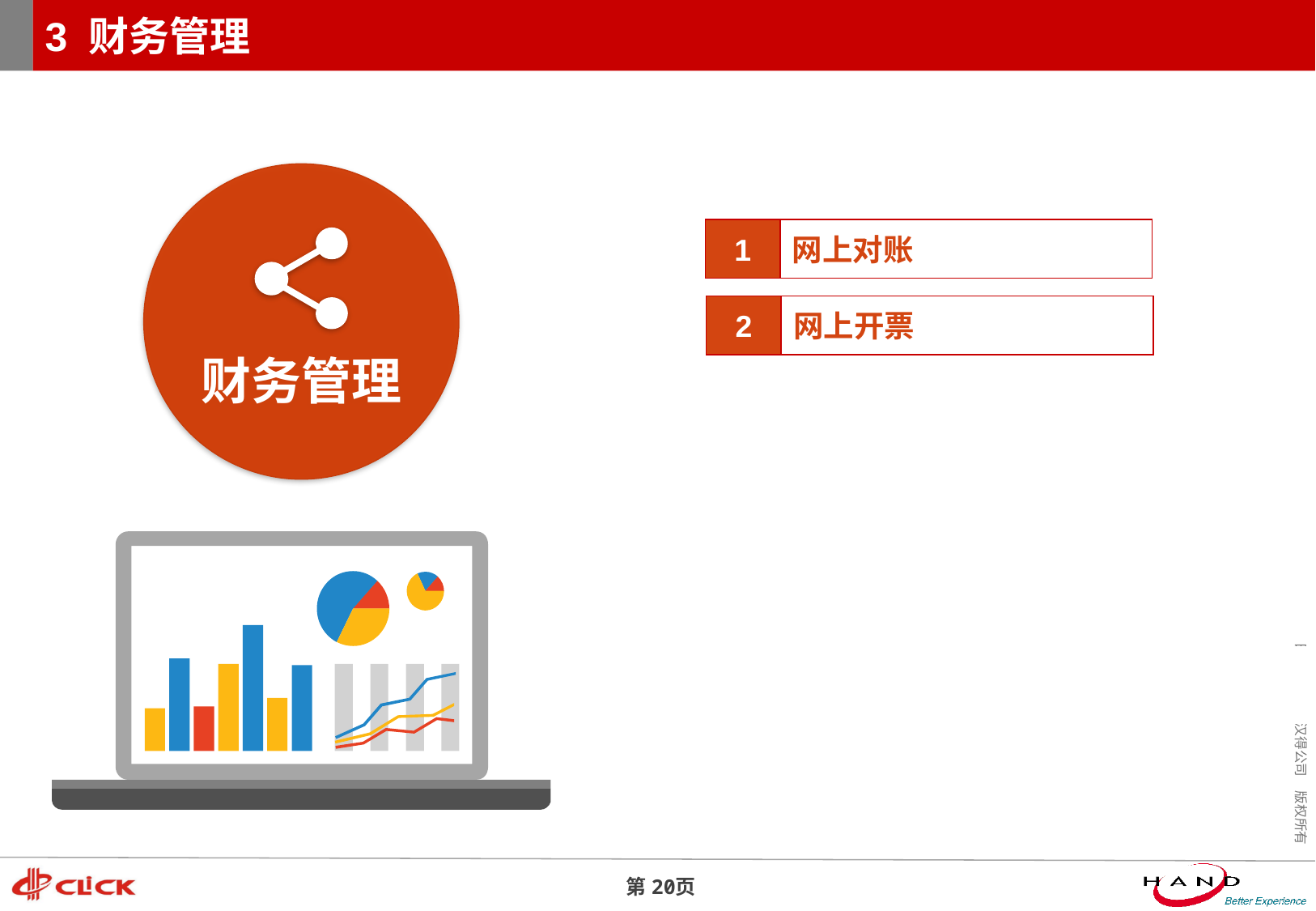

# 3 财务管理

财务管理

1
网上对账
2
网上开票